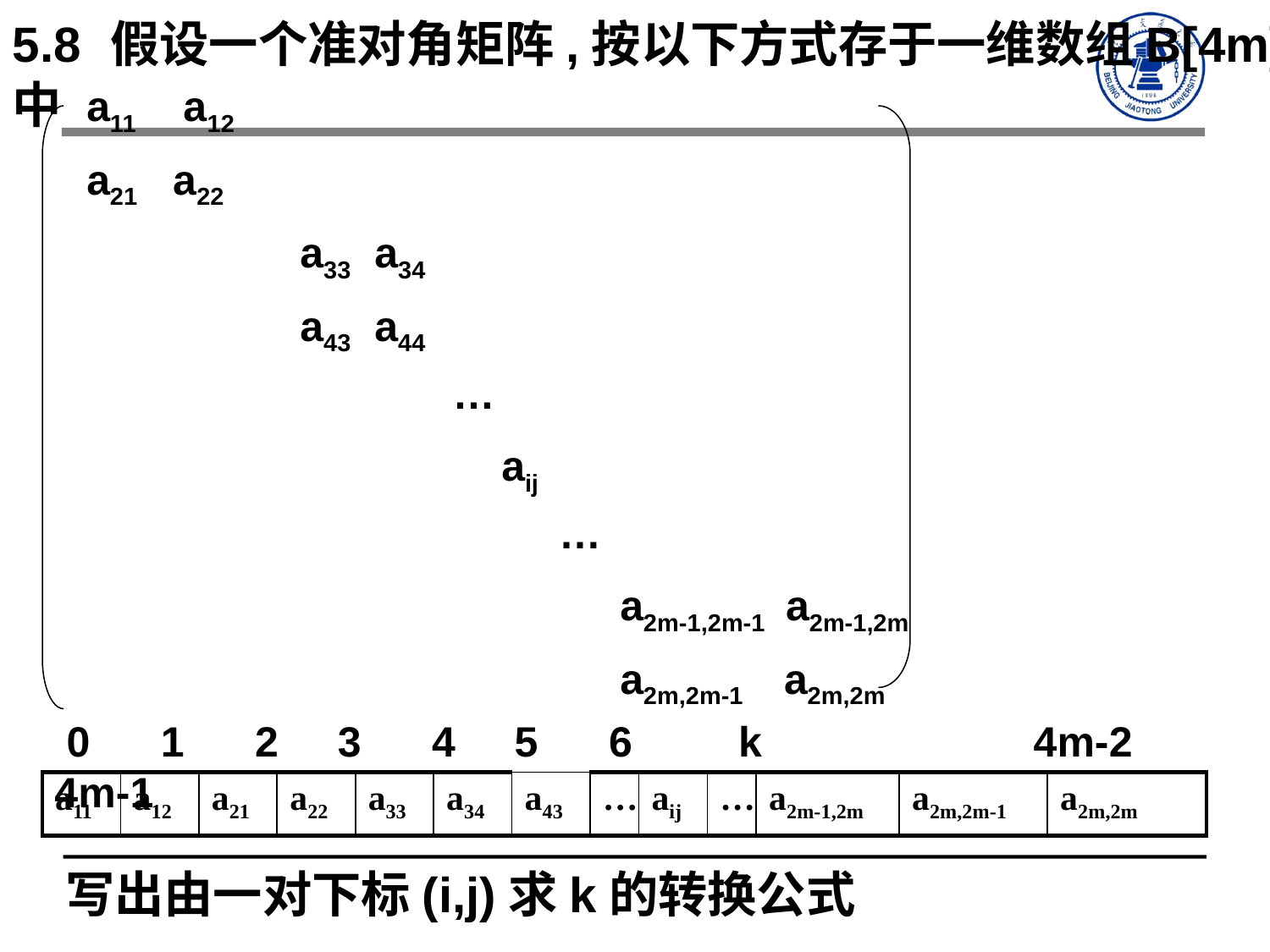

5.8 假设一个准对角矩阵,按以下方式存于一维数组B[4m]中
a11    a12
a21   a22
                  a33  a34
                  a43  a44
                               …
                                   aij
                                        …
                                             a2m-1,2m-1   a2m-1,2m
                                             a2m,2m-1      a2m,2m

   0      1      2     3      4     5      6         k                       4m-2      4m-1
| a11 | a12 | a21 | a22 | a33 | a34 | a43 | … | aij | … | a2m-1,2m | a2m,2m-1 | a2m,2m |
| --- | --- | --- | --- | --- | --- | --- | --- | --- | --- | --- | --- | --- |
写出由一对下标(i,j)求k的转换公式